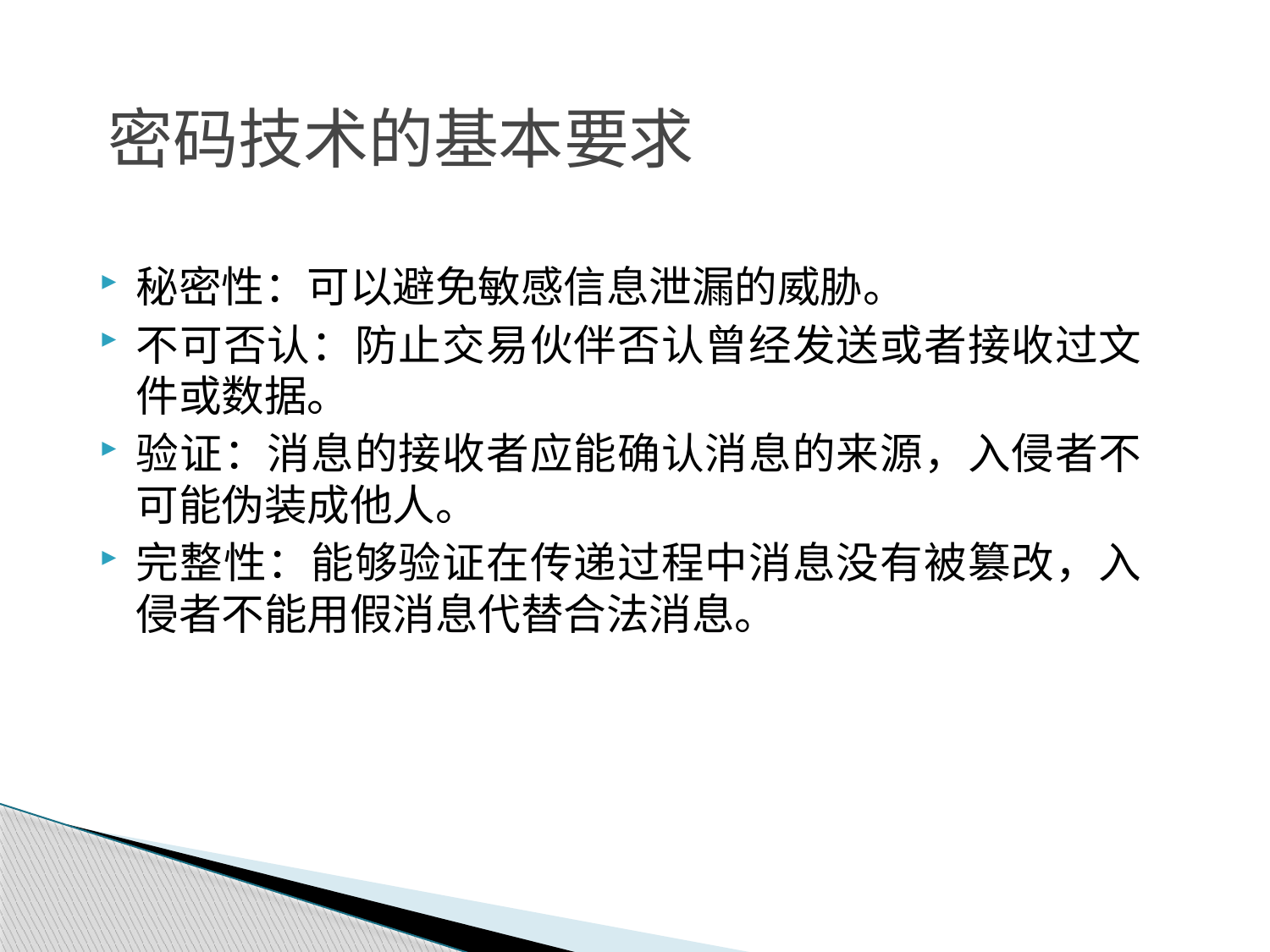

# 密码技术的基本要求

秘密性：可以避免敏感信息泄漏的威胁。
不可否认：防止交易伙伴否认曾经发送或者接收过文件或数据。
验证：消息的接收者应能确认消息的来源，入侵者不可能伪装成他人。
完整性：能够验证在传递过程中消息没有被篡改，入侵者不能用假消息代替合法消息。